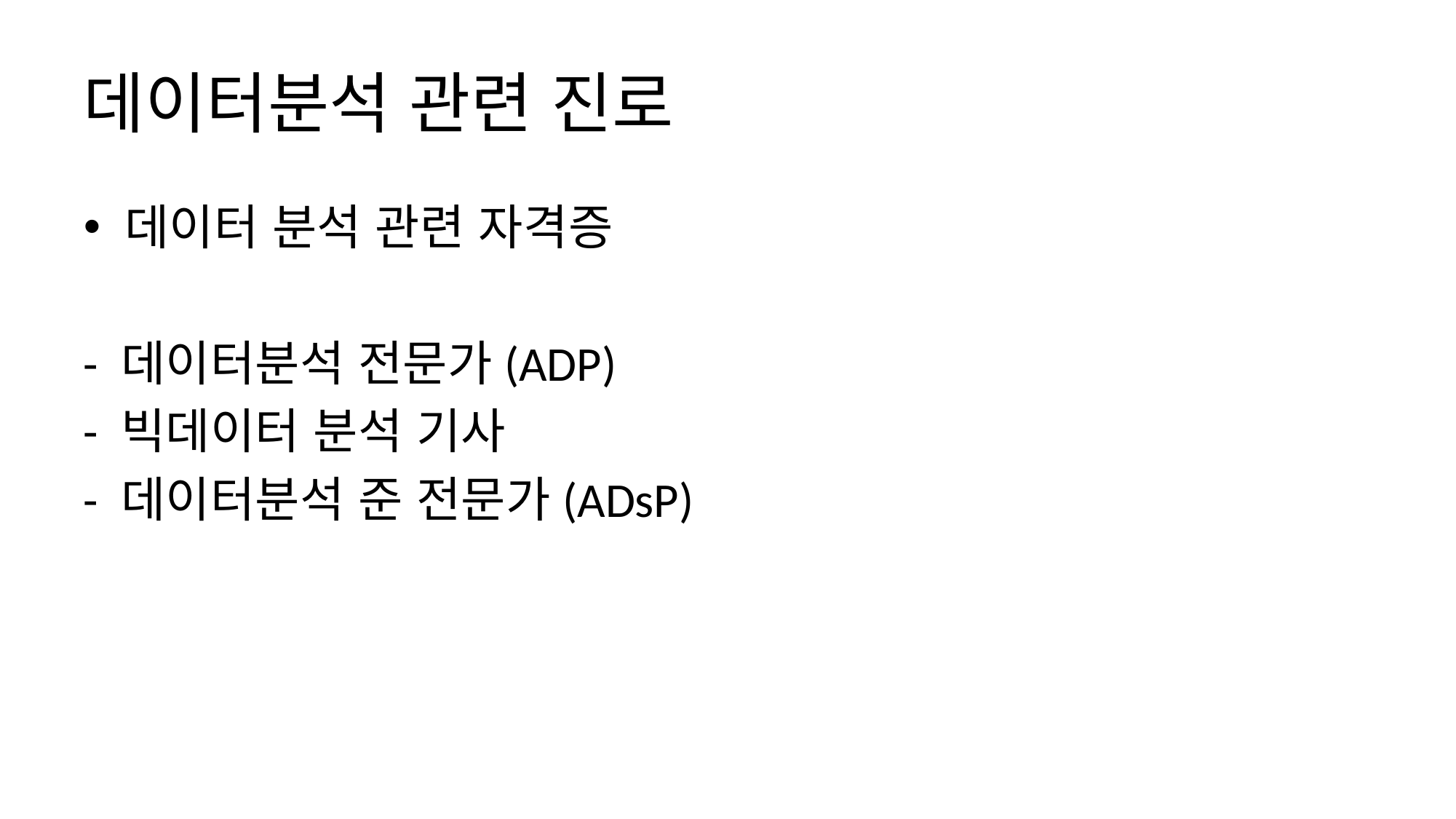

# 데이터분석 관련 진로
데이터 분석 관련 자격증

- 데이터분석 전문가(ADP)
- 빅데이터 분석 기사
- 데이터분석 준 전문가(ADsP)